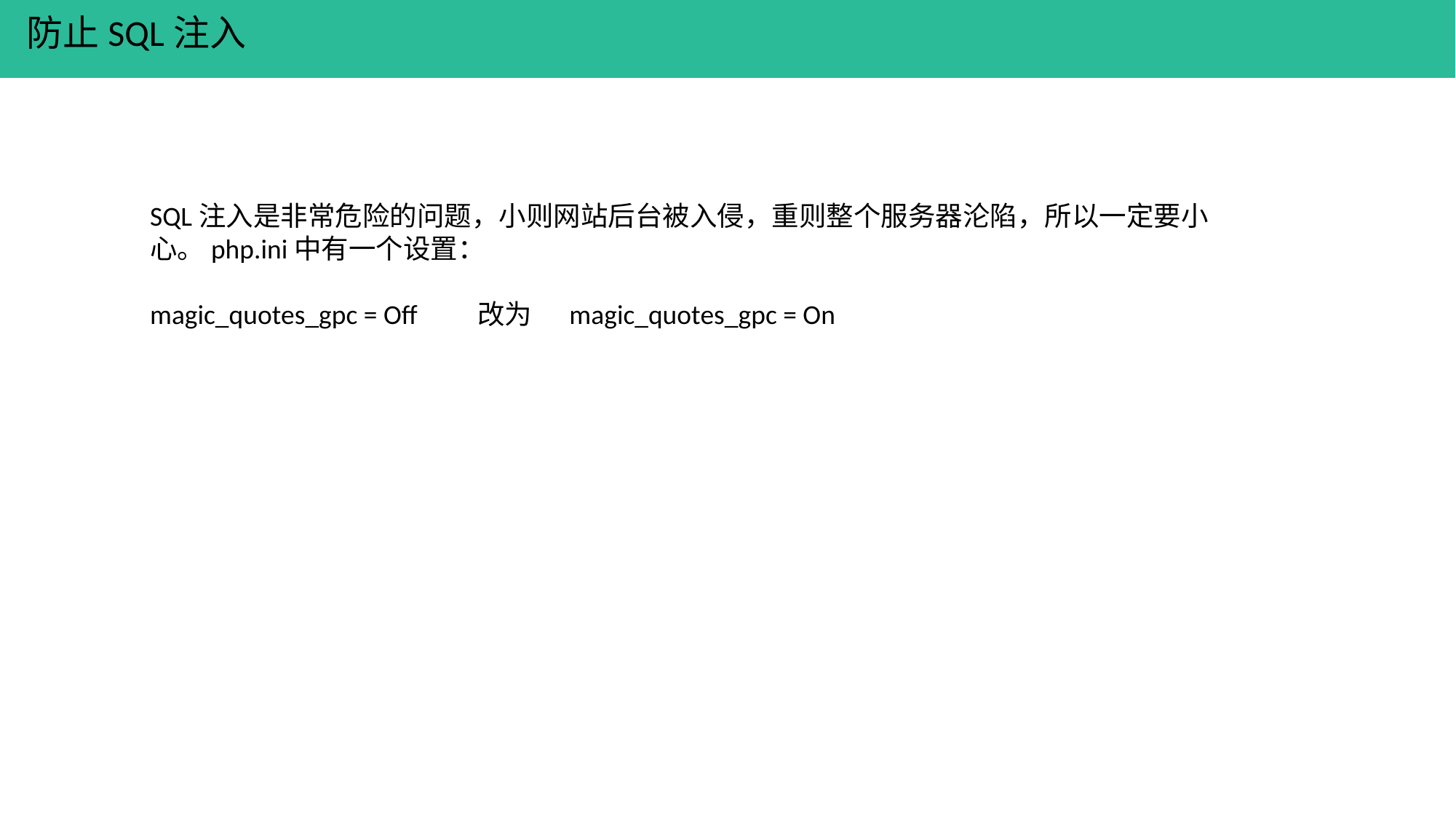

防止SQL注入
SQL注入是非常危险的问题，小则网站后台被入侵，重则整个服务器沦陷，所以一定要小心。php.ini中有一个设置：

magic_quotes_gpc = Off	改为     magic_quotes_gpc = On